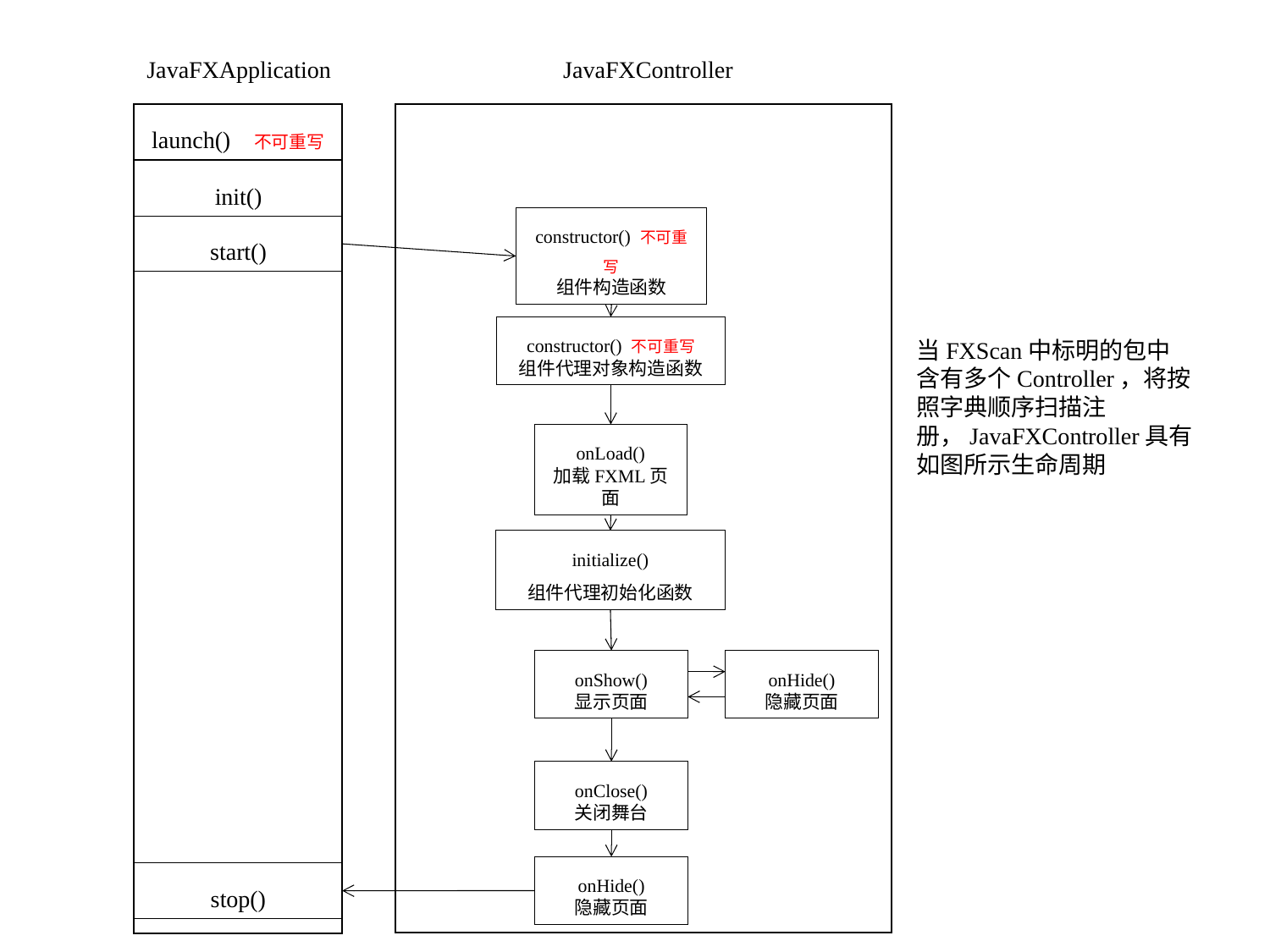

JavaFXApplication
JavaFXController

launch()   不可重写

init()
constructor() 不可重写
组件构造函数
start()
constructor() 不可重写
组件代理对象构造函数
当FXScan中标明的包中含有多个Controller，将按照字典顺序扫描注册，JavaFXController具有如图所示生命周期
onLoad()
加载FXML页面
initialize()
组件代理初始化函数
onShow()
显示页面
onHide()
隐藏页面
onClose()
关闭舞台
onHide()
隐藏页面
stop()